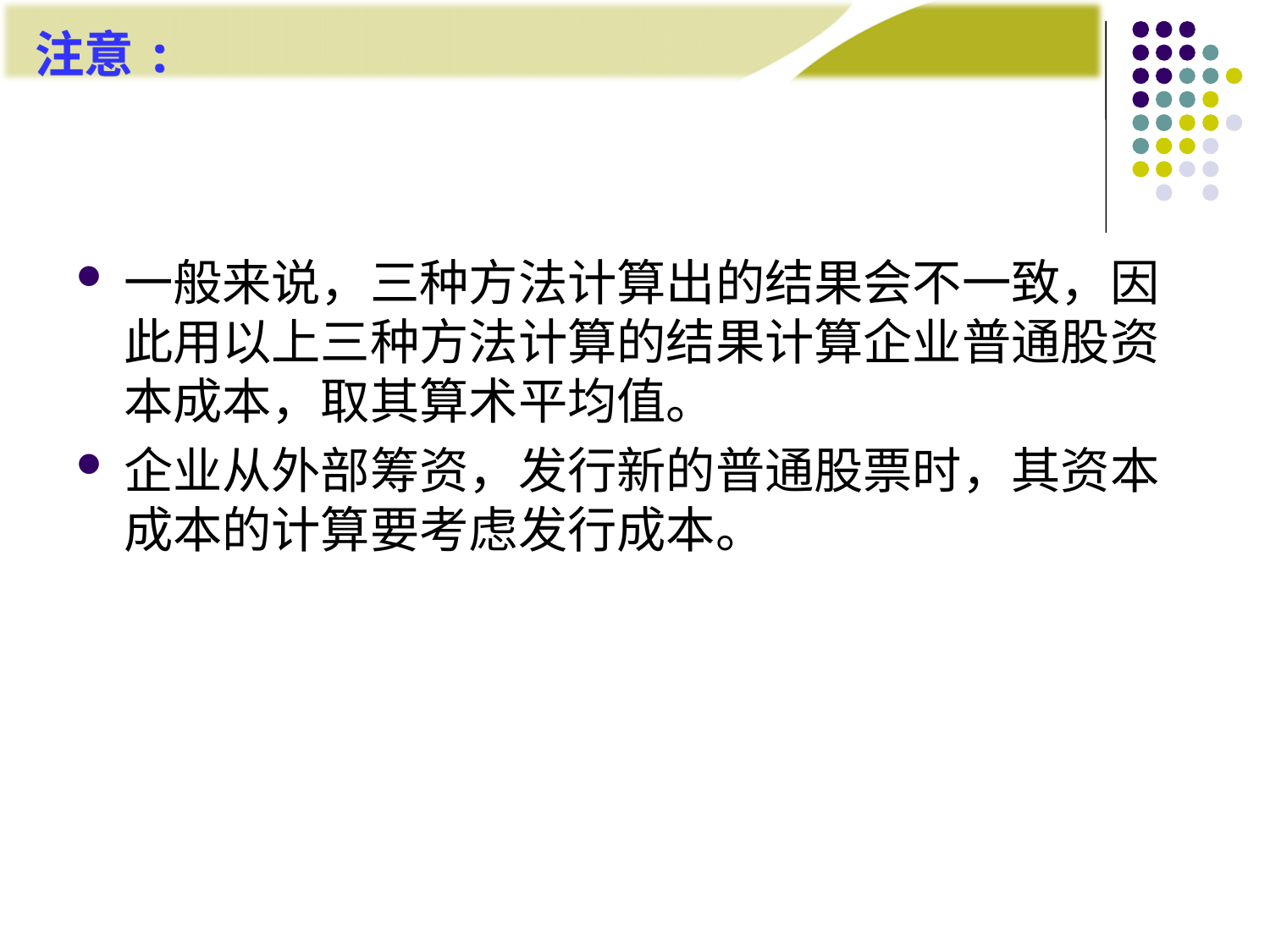

注意:

一般来说，三种方法计算出的结果会不一致，因此用以上三种方法计算的结果计算企业普通股资本成本，取其算术平均值。
企业从外部筹资，发行新的普通股票时，其资本成本的计算要考虑发行成本。